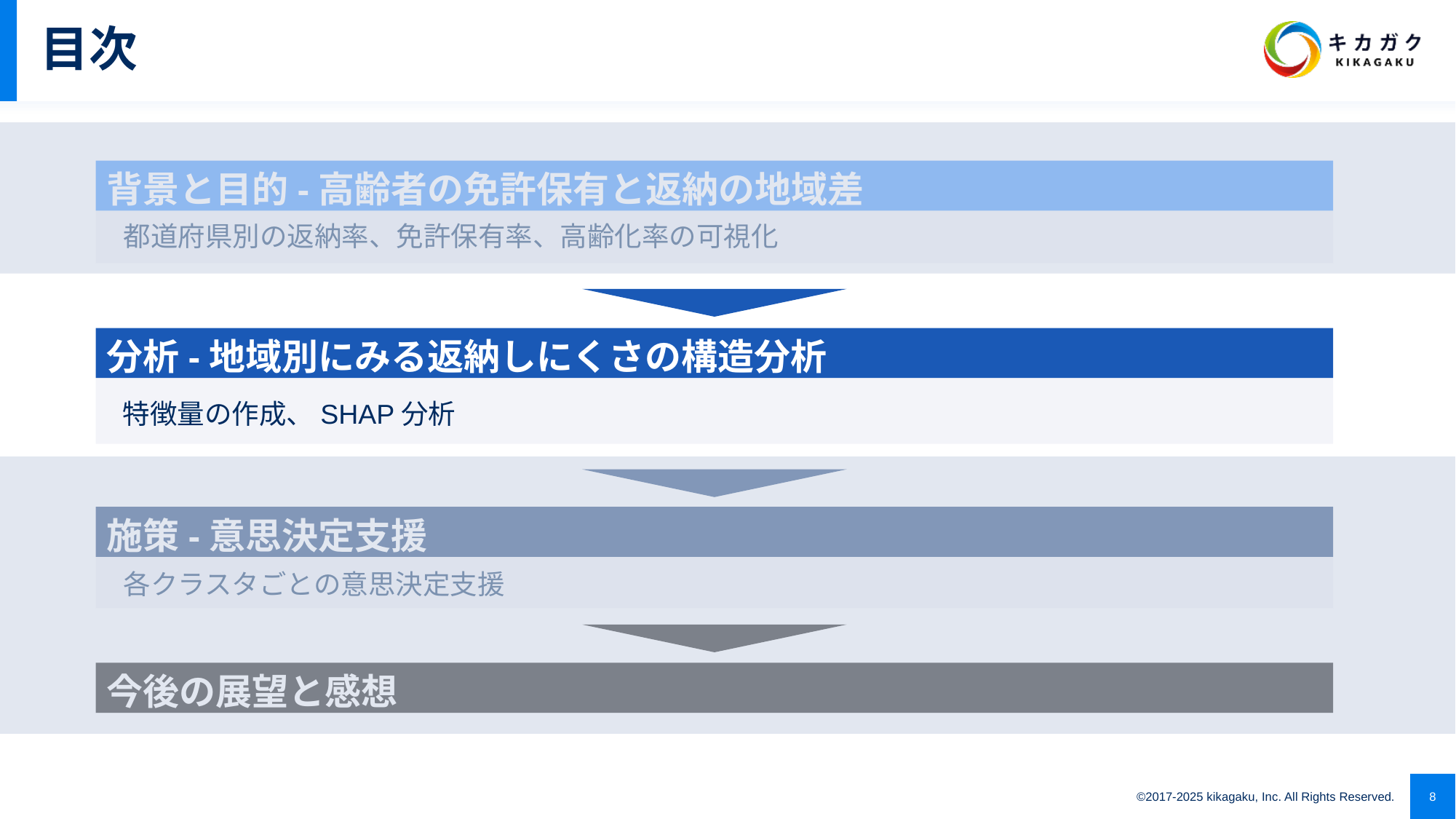

# 目次

背景と目的-高齢者の免許保有と返納の地域差
　都道府県別の返納率、免許保有率、高齢化率の可視化

分析-地域別にみる返納しにくさの構造分析

　特徴量の作成、SHAP分析

施策-意思決定支援

　各クラスタごとの意思決定支援

今後の展望と感想